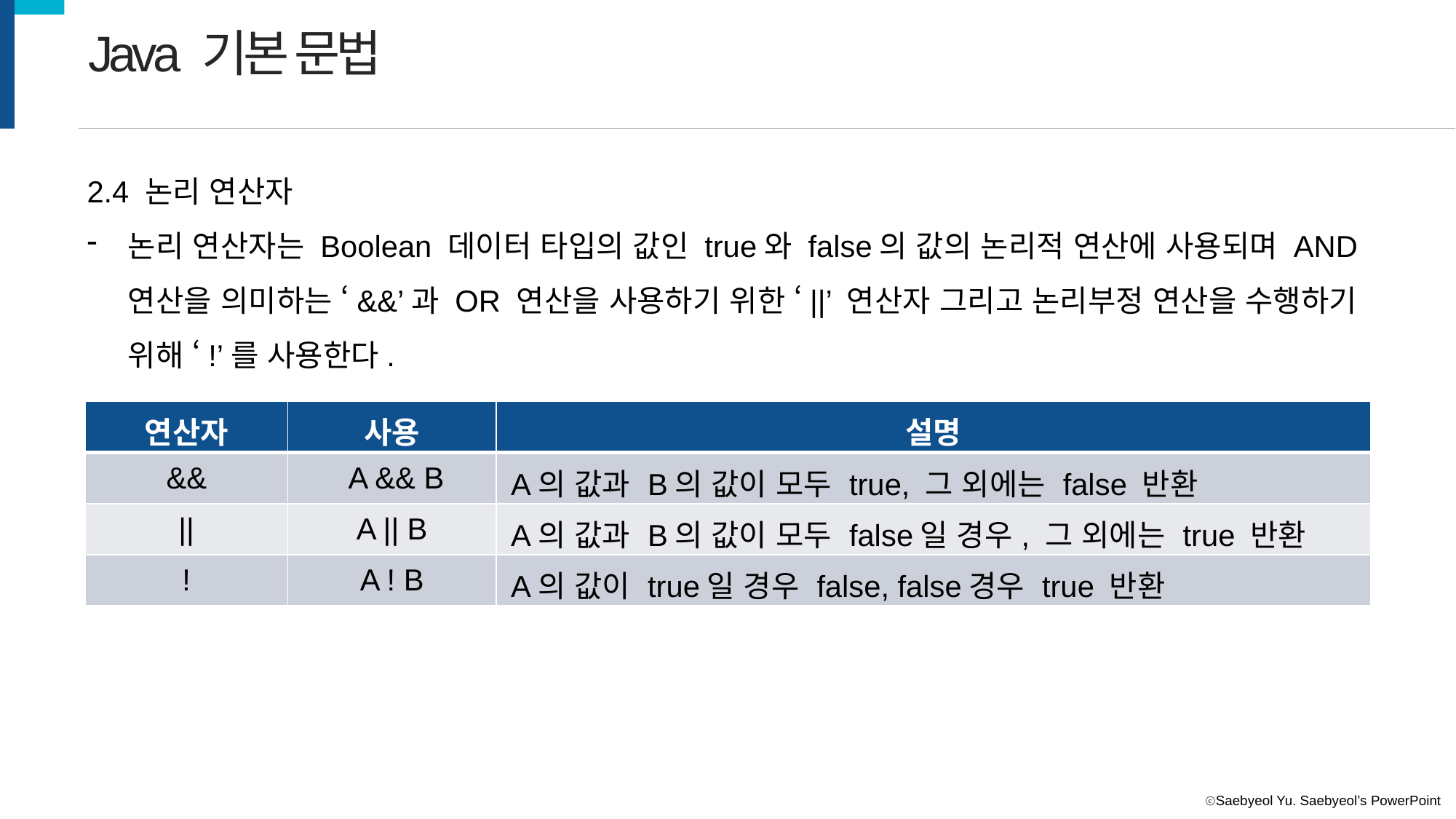

Java 기본 문법
2.4 논리 연산자
논리 연산자는 Boolean 데이터 타입의 값인 true와 false의 값의 논리적 연산에 사용되며 AND 연산을 의미하는 ‘&&’과 OR 연산을 사용하기 위한 ‘||’ 연산자 그리고 논리부정 연산을 수행하기 위해 ‘!’를 사용한다.
| 연산자 | 사용 | 설명 |
| --- | --- | --- |
| && | A && B | A의 값과 B의 값이 모두 true, 그 외에는 false 반환 |
| || | A || B | A의 값과 B의 값이 모두 false일 경우, 그 외에는 true 반환 |
| ! | A ! B | A의 값이 true일 경우 false, false경우 true 반환 |